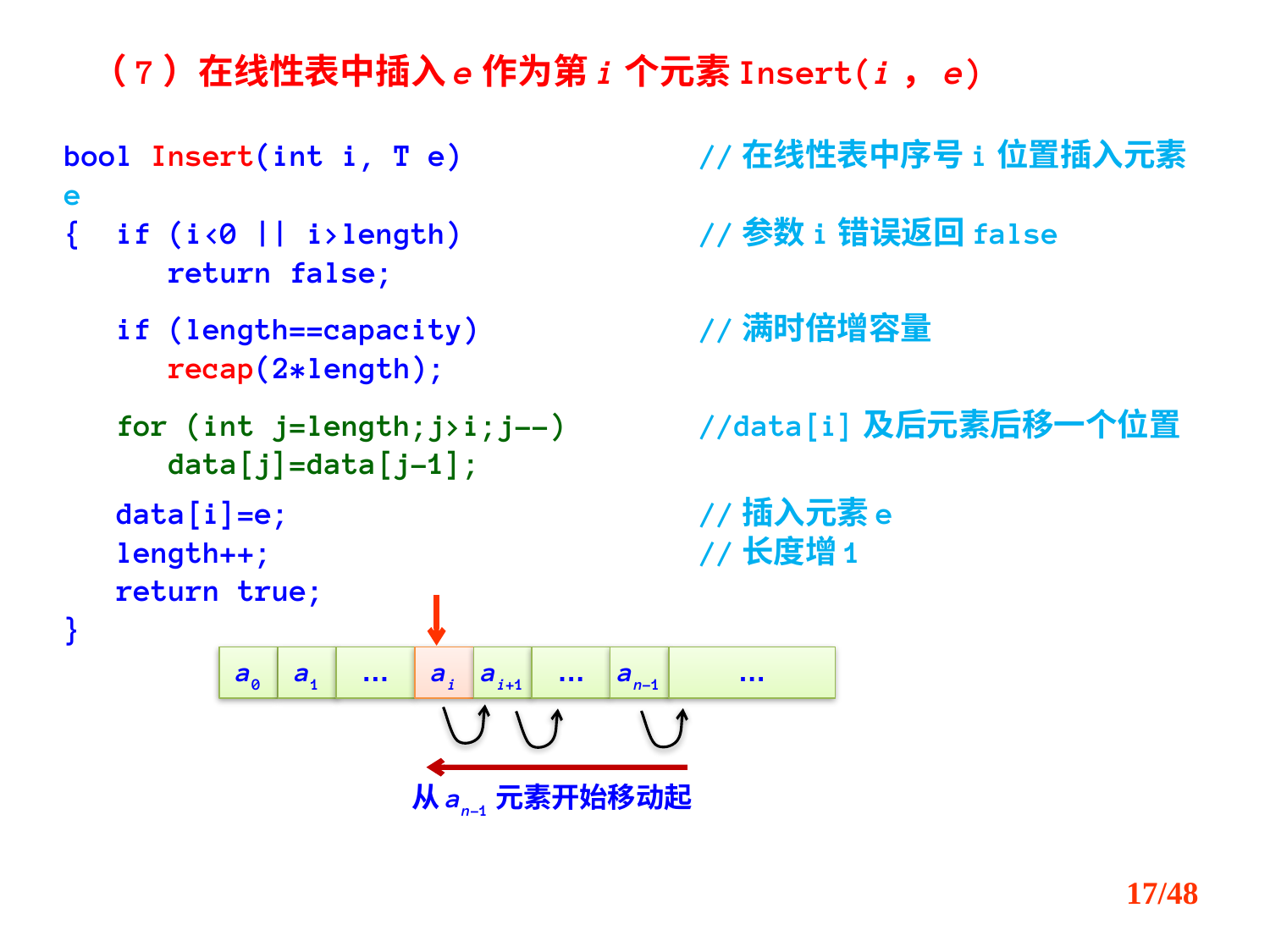

（7）在线性表中插入e作为第i个元素Insert(i，e)
bool Insert(int i, T e)		//在线性表中序号i位置插入元素e
{  if (i<0 || i>length)		//参数i错误返回false
      return false;
   if (length==capacity)		//满时倍增容量
      recap(2*length);
   for (int j=length;j>i;j--)		//data[i]及后元素后移一个位置
      data[j]=data[j-1];
   data[i]=e;				//插入元素e
   length++;				//长度增1
   return true;
}
a0
a1
…
ai
ai+1
…
an-1
…

从an-1元素开始移动起

17/48